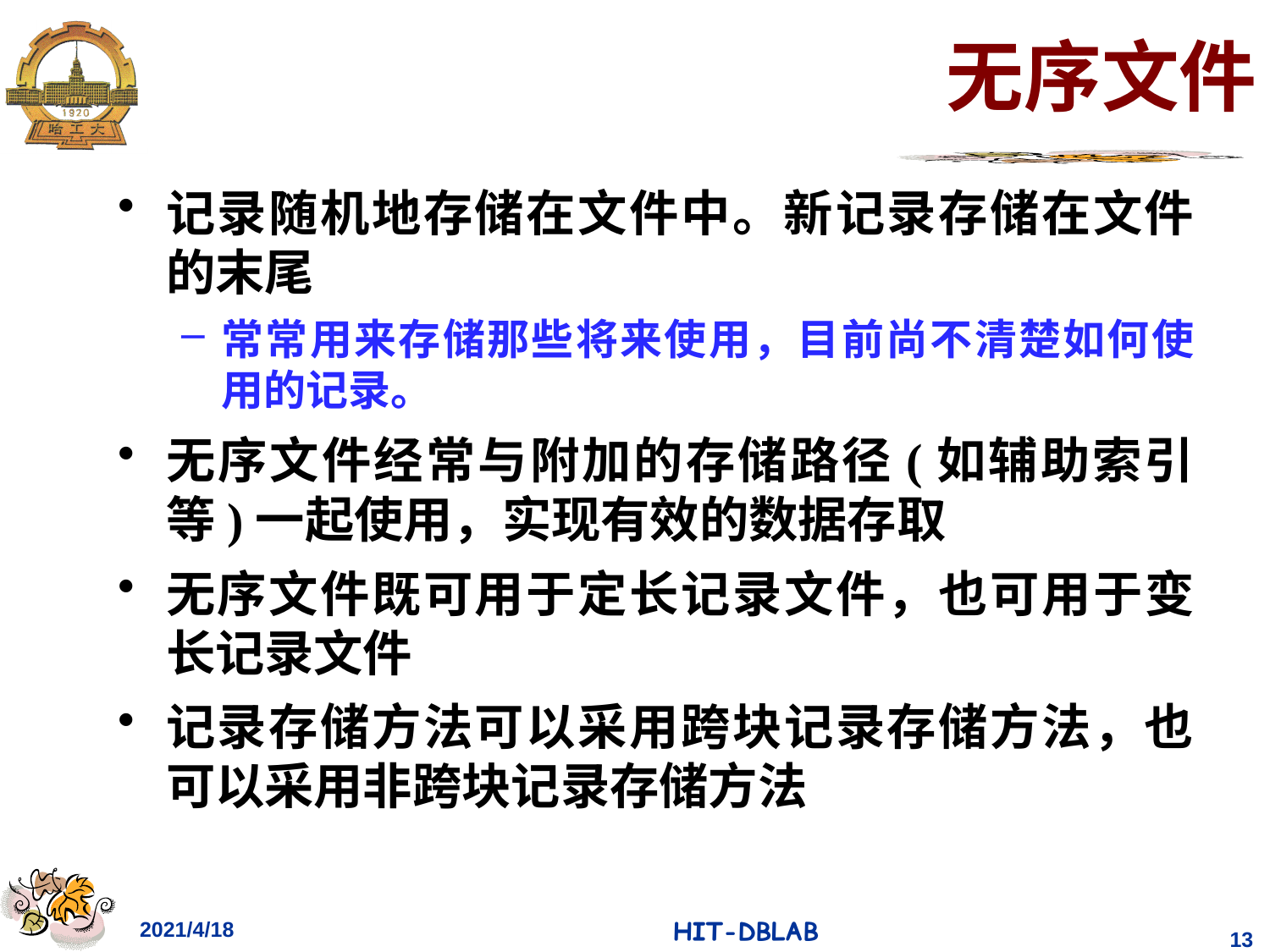

# 无序文件
记录随机地存储在文件中。新记录存储在文件的末尾
常常用来存储那些将来使用，目前尚不清楚如何使用的记录。
无序文件经常与附加的存储路径(如辅助索引等)一起使用，实现有效的数据存取
无序文件既可用于定长记录文件，也可用于变长记录文件
记录存储方法可以采用跨块记录存储方法，也可以采用非跨块记录存储方法
2021/4/18
HIT-DBLAB
132